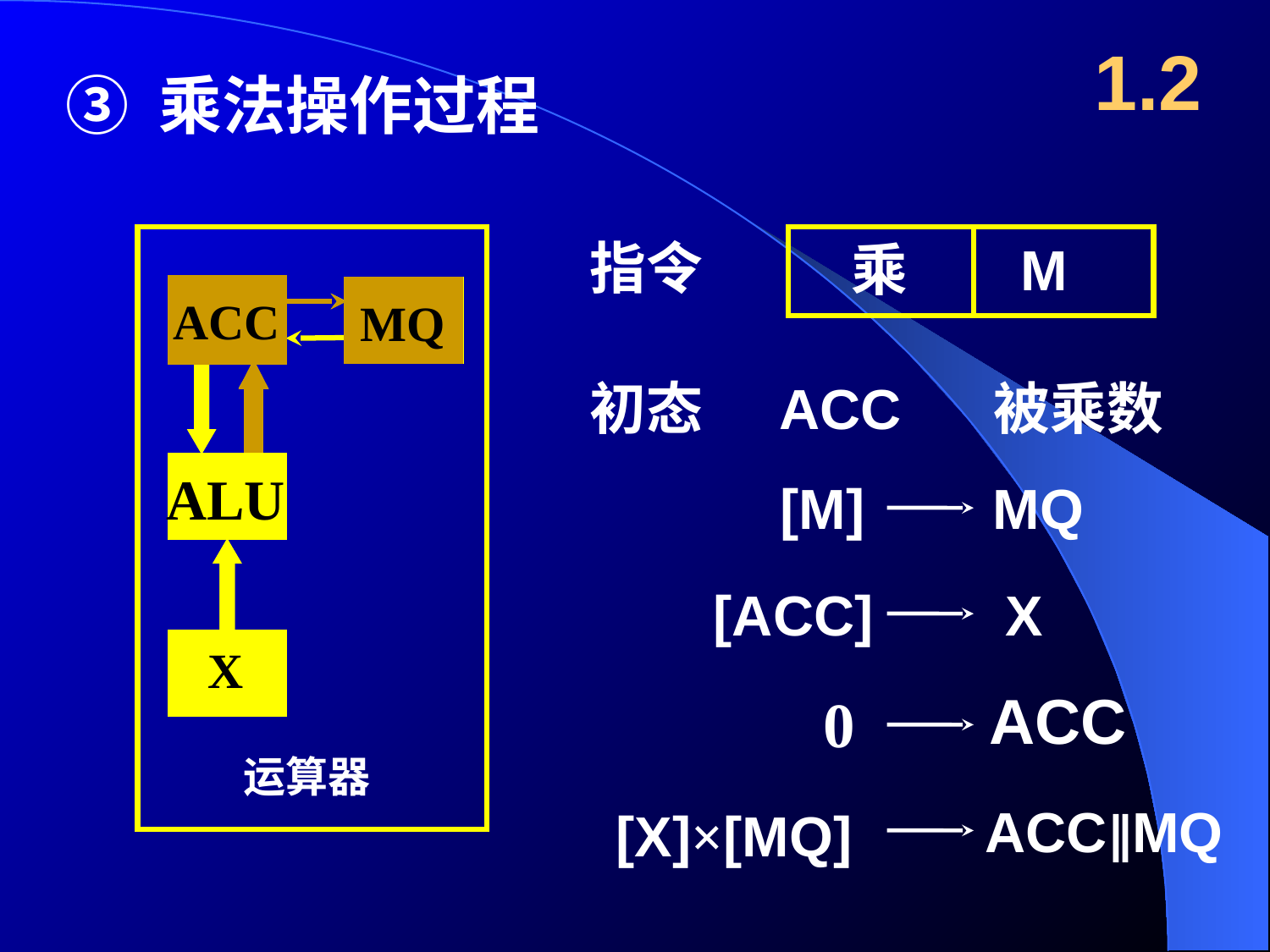

1.2
③ 乘法操作过程

指令

乘
M

ACC
MQ

ALU

X
运算器

ACC

MQ

ACC∥MQ

0
ACC
0

ACC

MQ
[M]
MQ

ACC

ALU

[X]×[MQ]
初态
ACC     被乘数
[ACC]
X

X